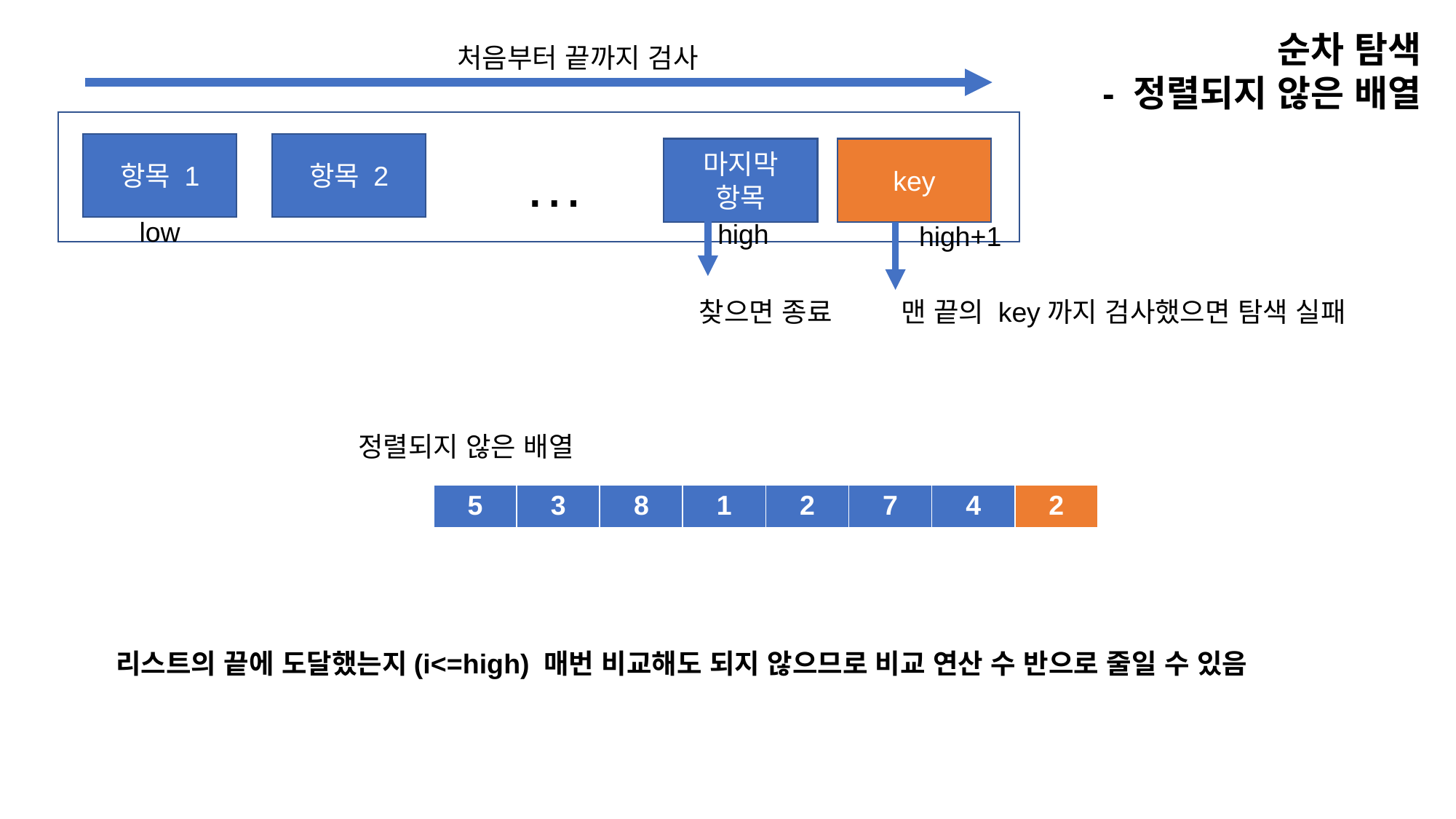

순차 탐색
- 정렬되지 않은 배열
처음부터 끝까지 검사

항목 1
항목 2
마지막
항목
key
…
low
high
high+1
맨 끝의 key까지 검사했으면 탐색 실패
찾으면 종료
정렬되지 않은 배열
| 5 | 3 | 8 | 1 | 2 | 7 | 4 | 2 |
| --- | --- | --- | --- | --- | --- | --- | --- |
리스트의 끝에 도달했는지(i<=high) 매번 비교해도 되지 않으므로 비교 연산 수 반으로 줄일 수 있음